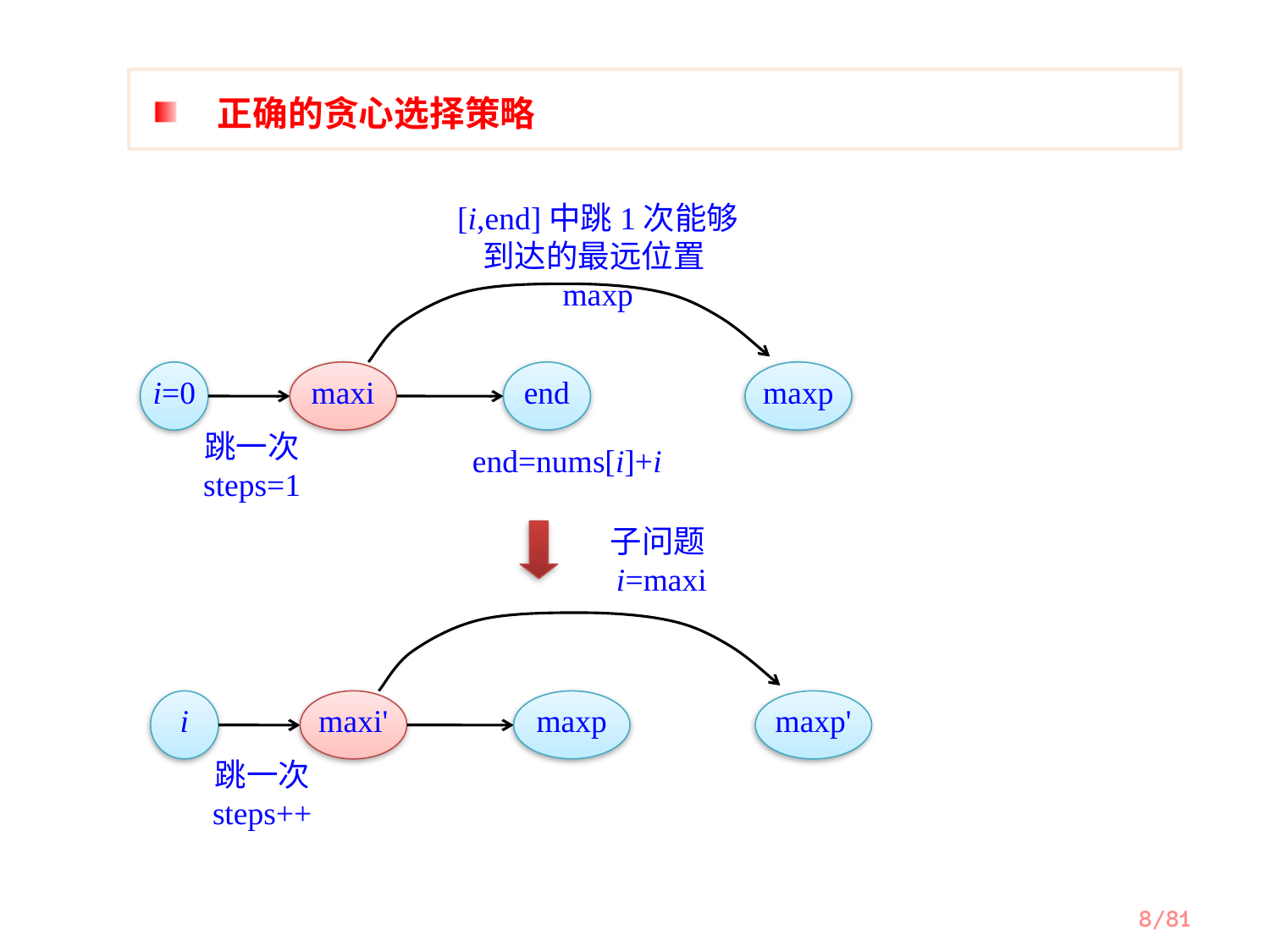

正确的贪心选择策略
[i,end]中跳1次能够到达的最远位置maxp

i=0
maxi
end
maxp

跳一次
steps=1
end=nums[i]+i

子问题i=maxi

i
maxi'
maxp
maxp'

跳一次
steps++
8/81